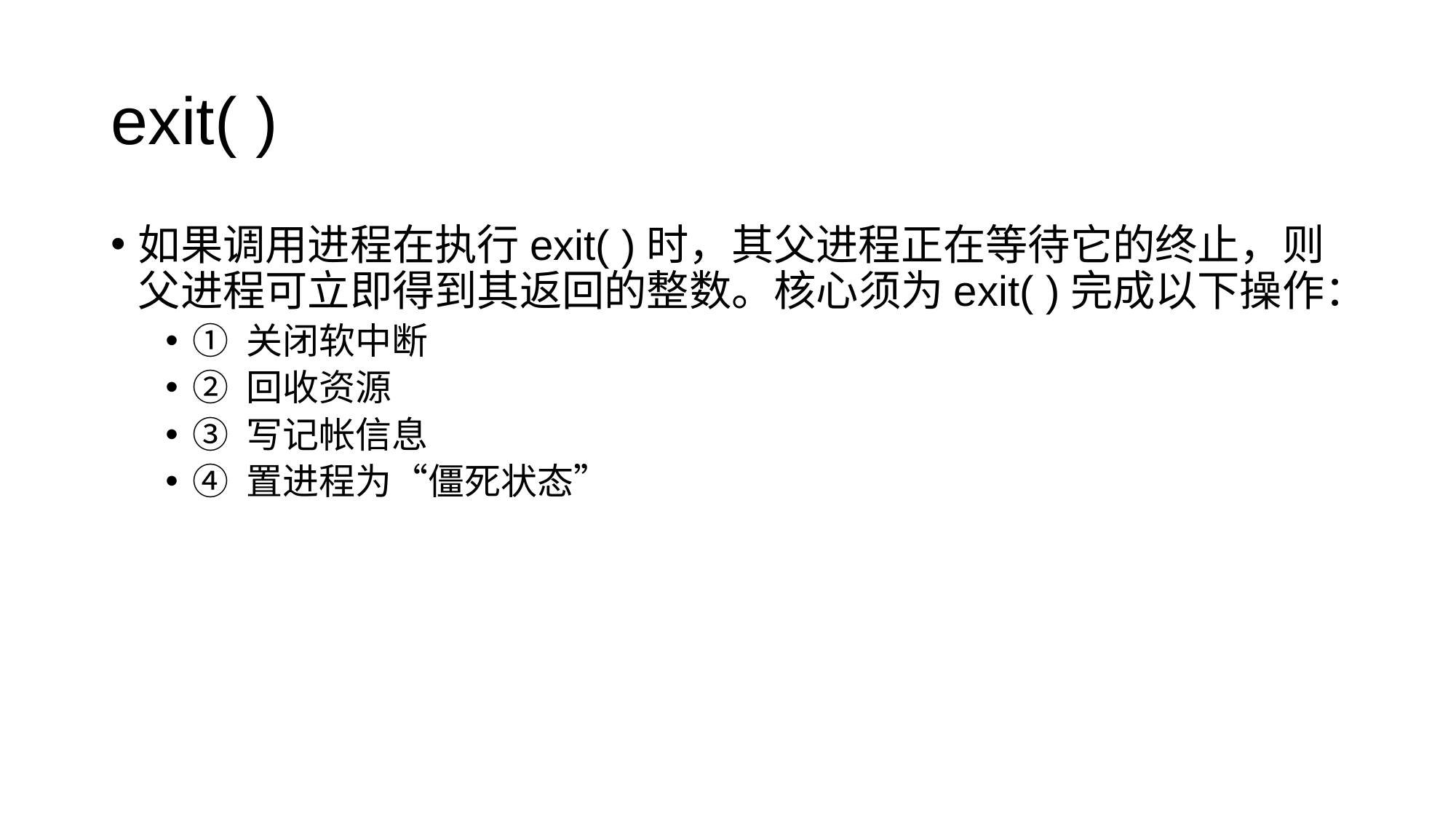

# exit( )
如果调用进程在执行exit( )时，其父进程正在等待它的终止，则父进程可立即得到其返回的整数。核心须为exit( )完成以下操作：
① 关闭软中断
② 回收资源
③ 写记帐信息
④ 置进程为“僵死状态”